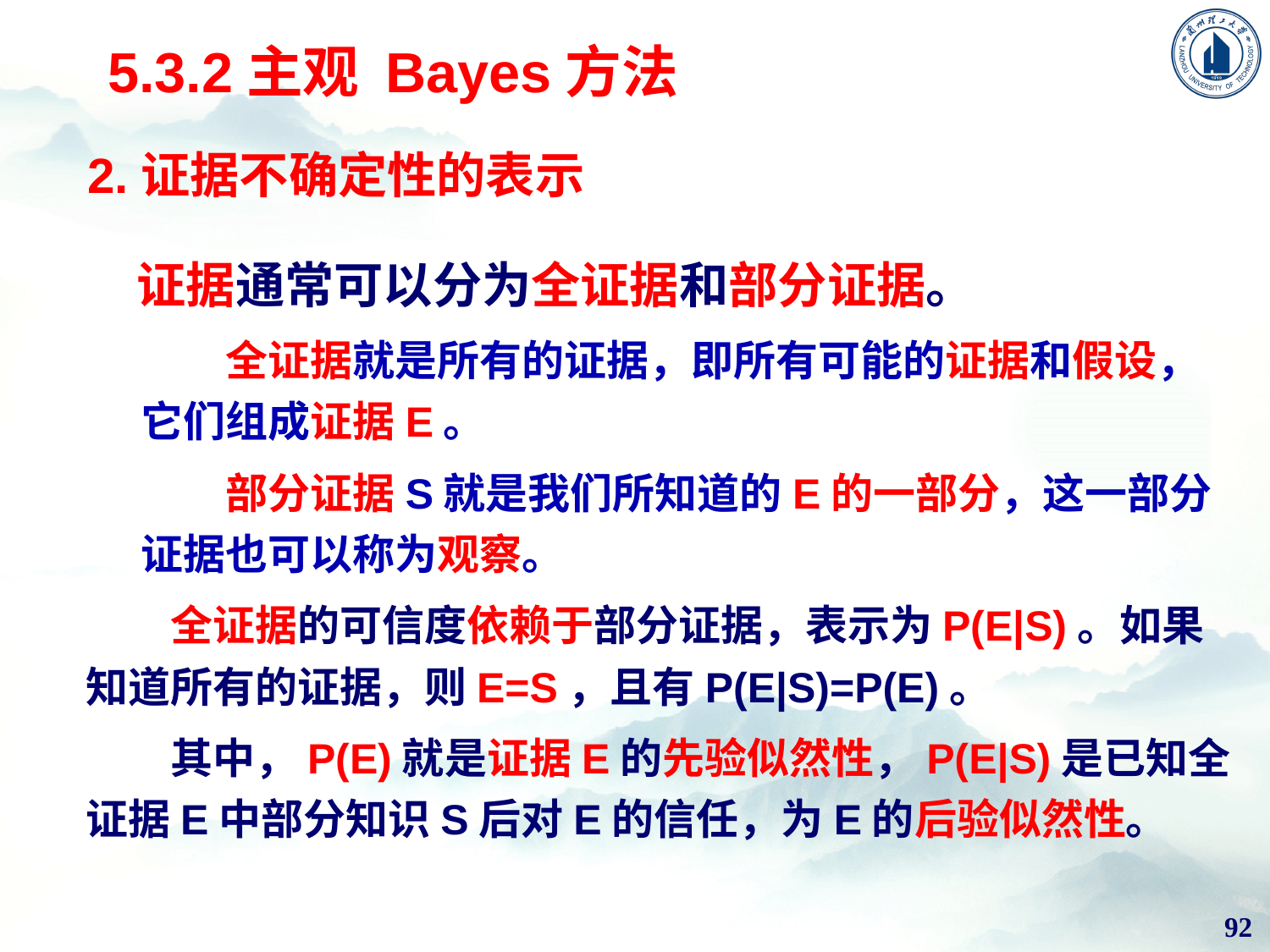

5.3.2主观 Bayes方法
# 2.证据不确定性的表示
证据通常可以分为全证据和部分证据。
全证据就是所有的证据，即所有可能的证据和假设，它们组成证据E。
部分证据S就是我们所知道的E的一部分，这一部分证据也可以称为观察。
全证据的可信度依赖于部分证据，表示为P(E|S)。如果知道所有的证据，则E=S，且有P(E|S)=P(E)。
其中，P(E)就是证据E的先验似然性，P(E|S)是已知全证据E中部分知识S后对E的信任，为E的后验似然性。
92